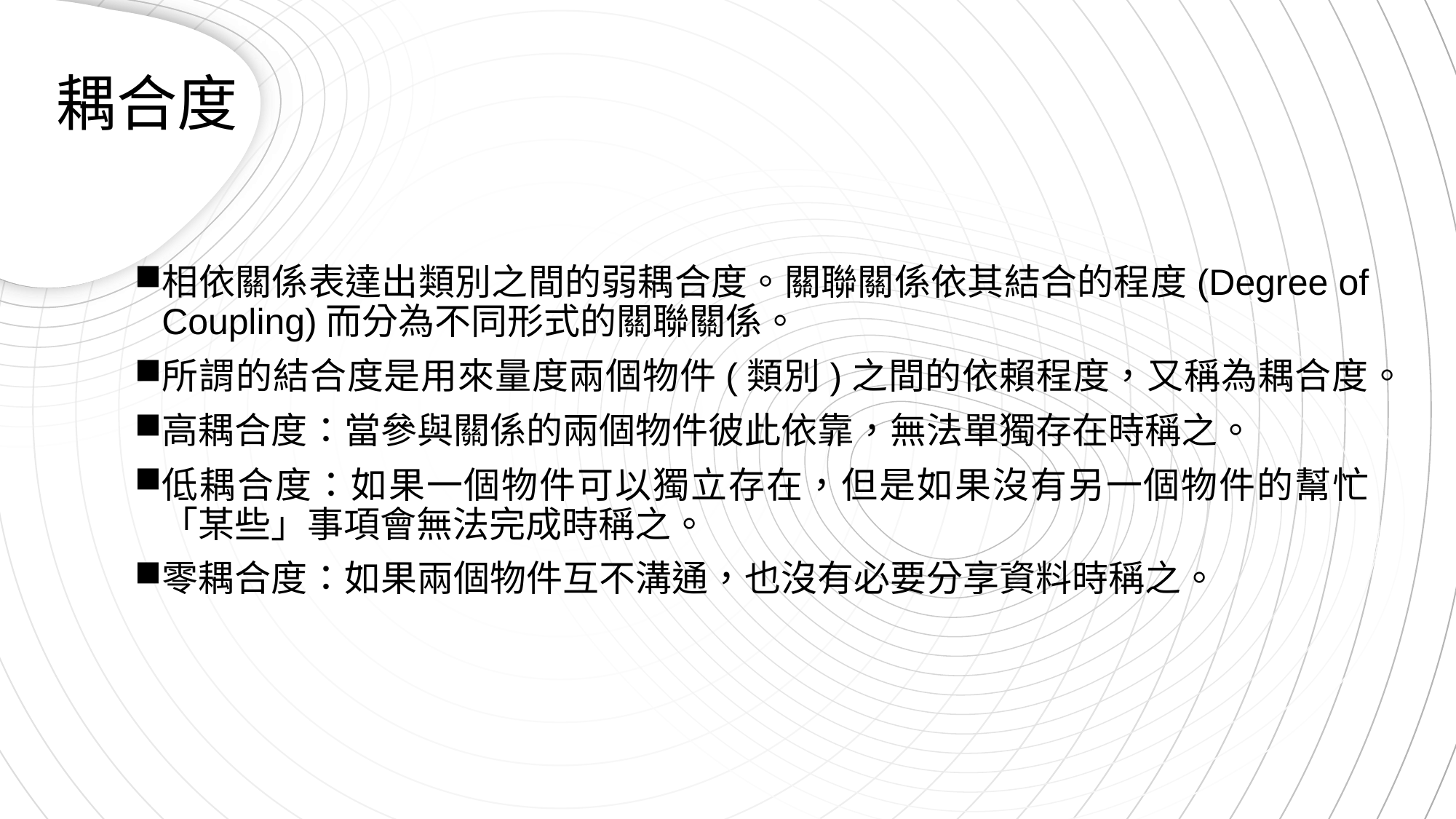

耦合度
相依關係表達出類別之間的弱耦合度。關聯關係依其結合的程度(Degree of Coupling)而分為不同形式的關聯關係。
所謂的結合度是用來量度兩個物件(類別)之間的依賴程度，又稱為耦合度。
高耦合度：當參與關係的兩個物件彼此依靠，無法單獨存在時稱之。
低耦合度：如果一個物件可以獨立存在，但是如果沒有另一個物件的幫忙「某些」事項會無法完成時稱之。
零耦合度：如果兩個物件互不溝通，也沒有必要分享資料時稱之。